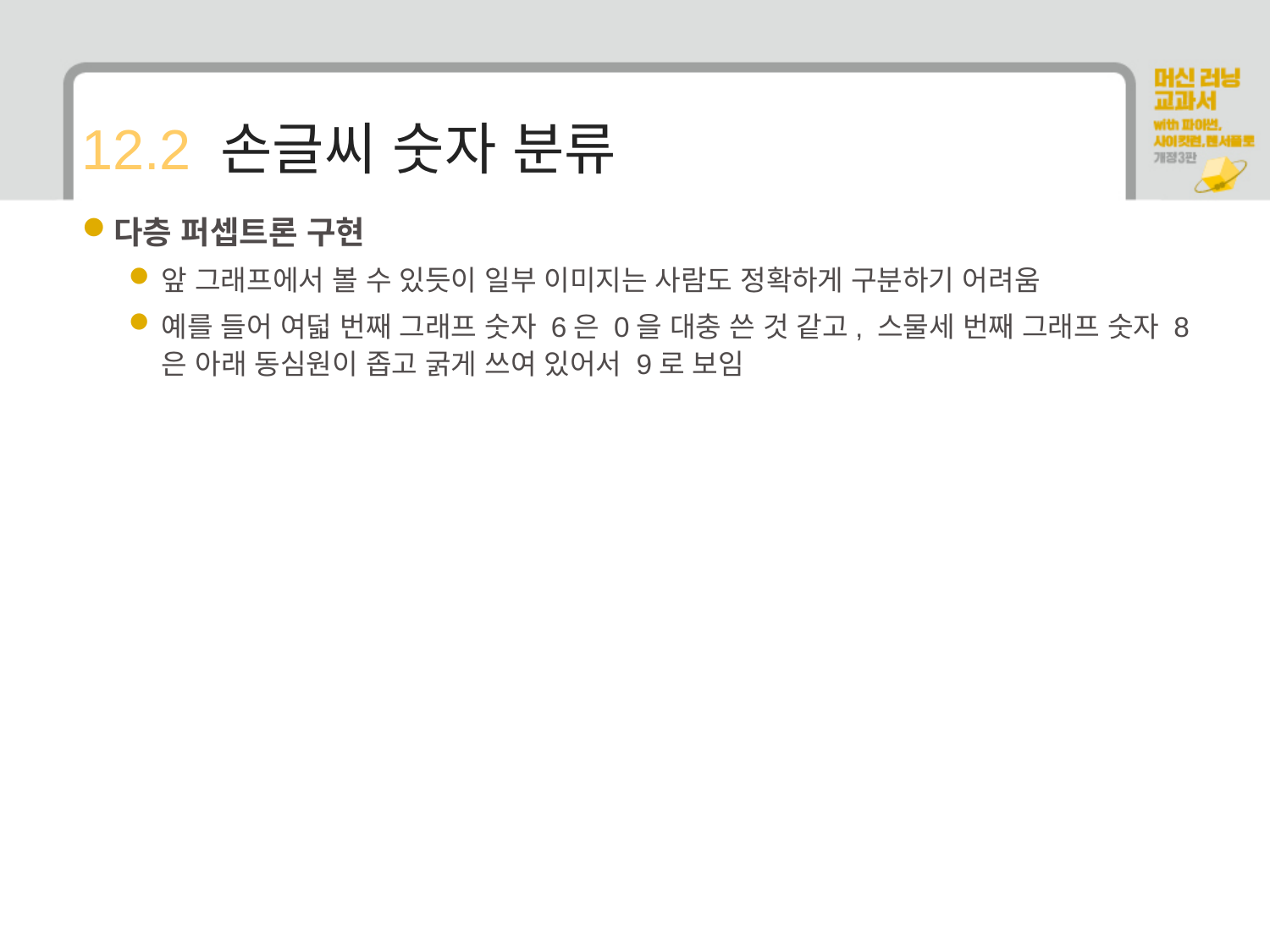

# 12.2 손글씨 숫자 분류
다층 퍼셉트론 구현
앞 그래프에서 볼 수 있듯이 일부 이미지는 사람도 정확하게 구분하기 어려움
예를 들어 여덟 번째 그래프 숫자 6은 0을 대충 쓴 것 같고, 스물세 번째 그래프 숫자 8은 아래 동심원이 좁고 굵게 쓰여 있어서 9로 보임